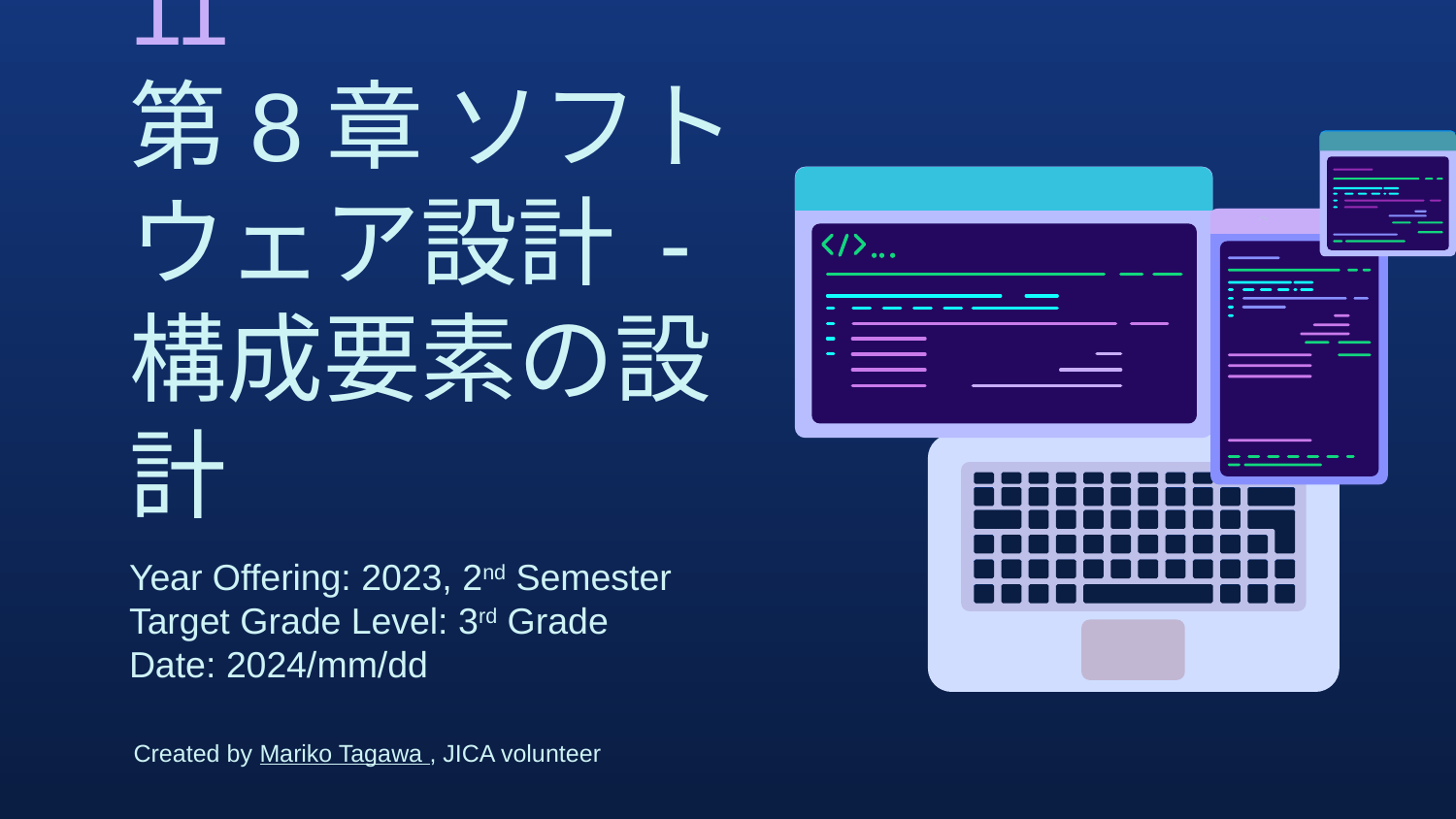

# 11 第8章 ソフトウェア設計 - 構成要素の設計

Year Offering: 2023, 2nd Semester
Target Grade Level: 3rd Grade
Date: 2024/mm/dd

Created by Mariko Tagawa , JICA volunteer